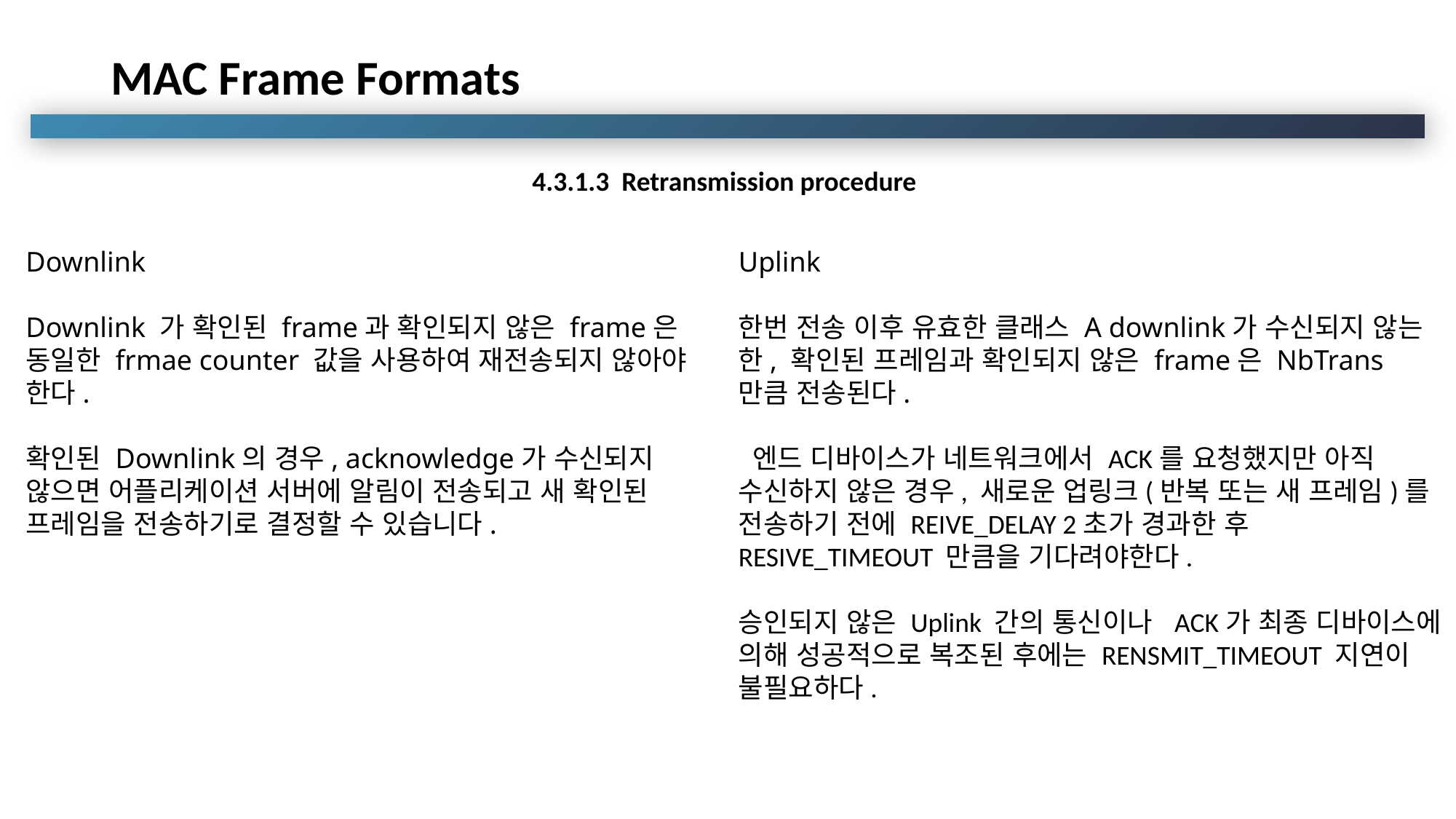

# MAC Frame Formats

4.3.1.3  Retransmission procedure
Downlink

Downlink 가 확인된 frame과 확인되지 않은 frame은 동일한 frmae counter 값을 사용하여 재전송되지 않아야 한다.

확인된 Downlink의 경우, acknowledge가 수신되지 않으면 어플리케이션 서버에 알림이 전송되고 새 확인된 프레임을 전송하기로 결정할 수 있습니다.
Uplink

한번 전송 이후 유효한 클래스 A downlink가 수신되지 않는 한, 확인된 프레임과 확인되지 않은 frame은 NbTrans 만큼 전송된다.

 엔드 디바이스가 네트워크에서 ACK를 요청했지만 아직 수신하지 않은 경우, 새로운 업링크(반복 또는 새 프레임)를 전송하기 전에 REIVE_DELAY 2초가 경과한 후 RESIVE_TIMEOUT 만큼을 기다려야한다.

승인되지 않은 Uplink 간의 통신이나  ACK가 최종 디바이스에 의해 성공적으로 복조된 후에는 RENSMIT_TIMEOUT 지연이 불필요하다.